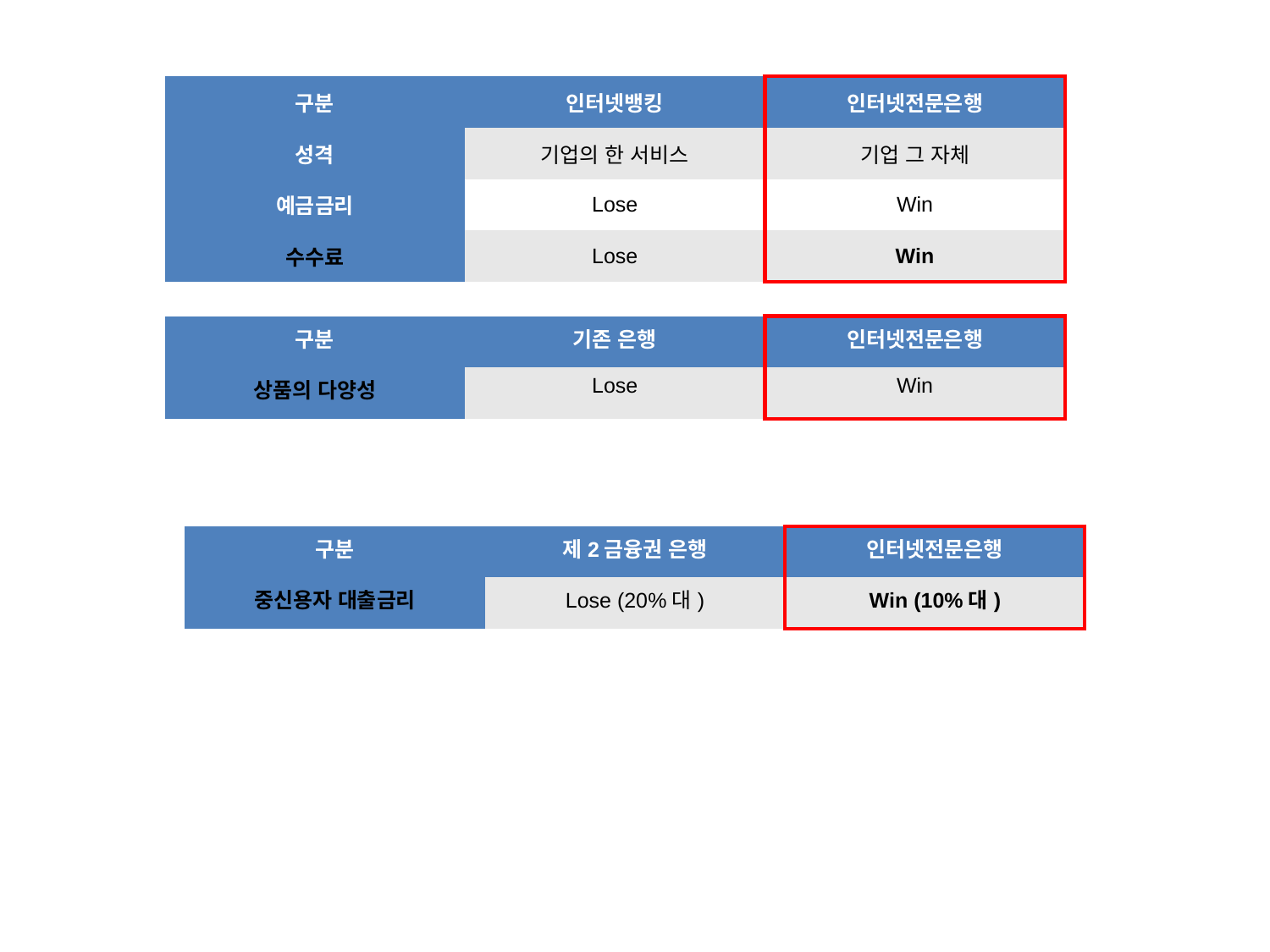

| 구분 | 인터넷뱅킹 | 인터넷전문은행 |
| --- | --- | --- |
| 성격 | 기업의 한 서비스 | 기업 그 자체 |
| 예금금리 | Lose | Win |
| 수수료 | Lose | Win |
| 구분 | 기존 은행 | 인터넷전문은행 |
| --- | --- | --- |
| 상품의 다양성 | Lose | Win |
| 구분 | 제2금융권 은행 | 인터넷전문은행 |
| --- | --- | --- |
| 중신용자 대출금리 | Lose (20%대) | Win (10%대) |